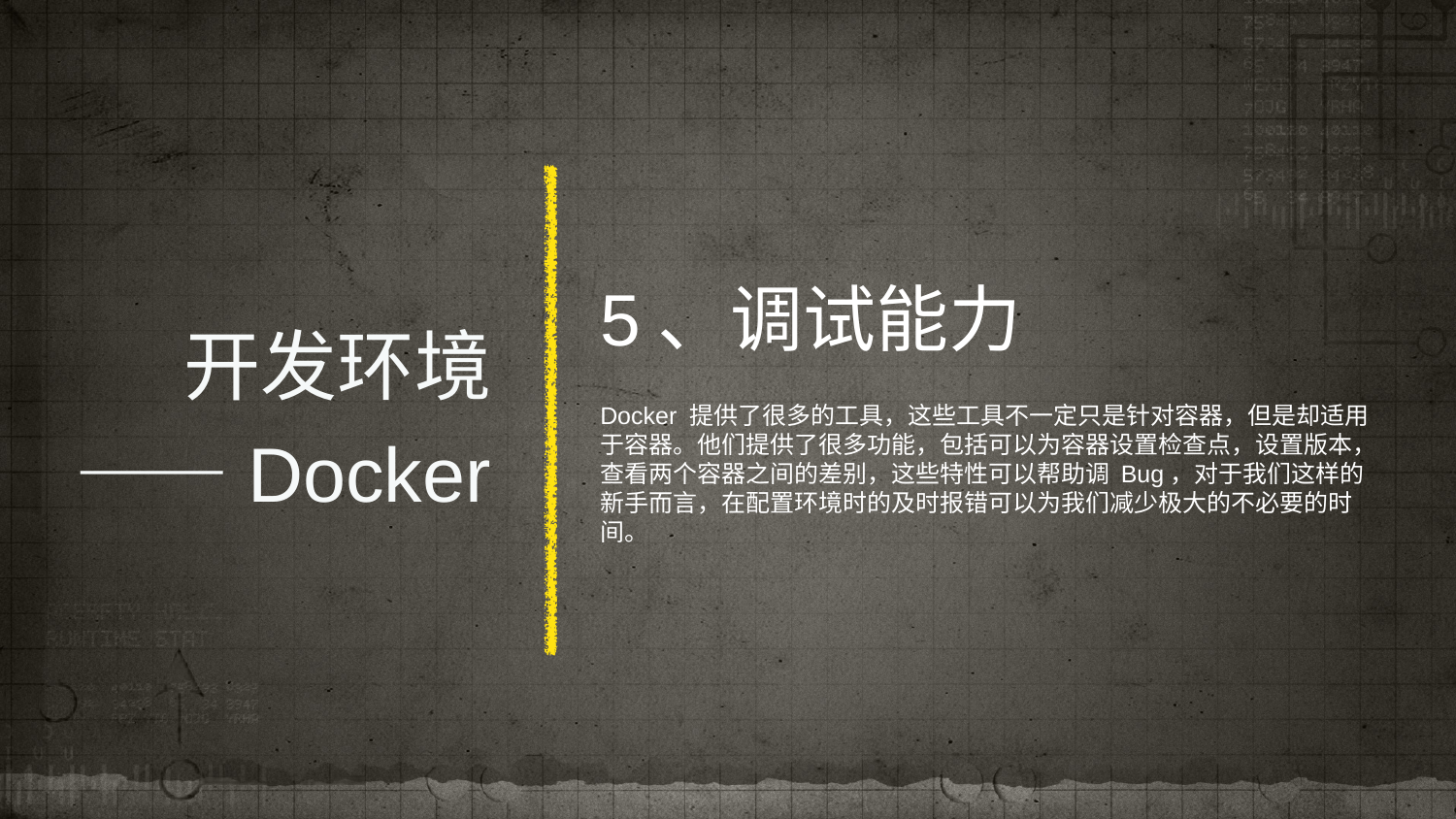

# 开发环境——Docker
5、调试能力
Docker 提供了很多的工具，这些工具不一定只是针对容器，但是却适用于容器。他们提供了很多功能，包括可以为容器设置检查点，设置版本，查看两个容器之间的差别，这些特性可以帮助调 Bug，对于我们这样的新手而言，在配置环境时的及时报错可以为我们减少极大的不必要的时间。